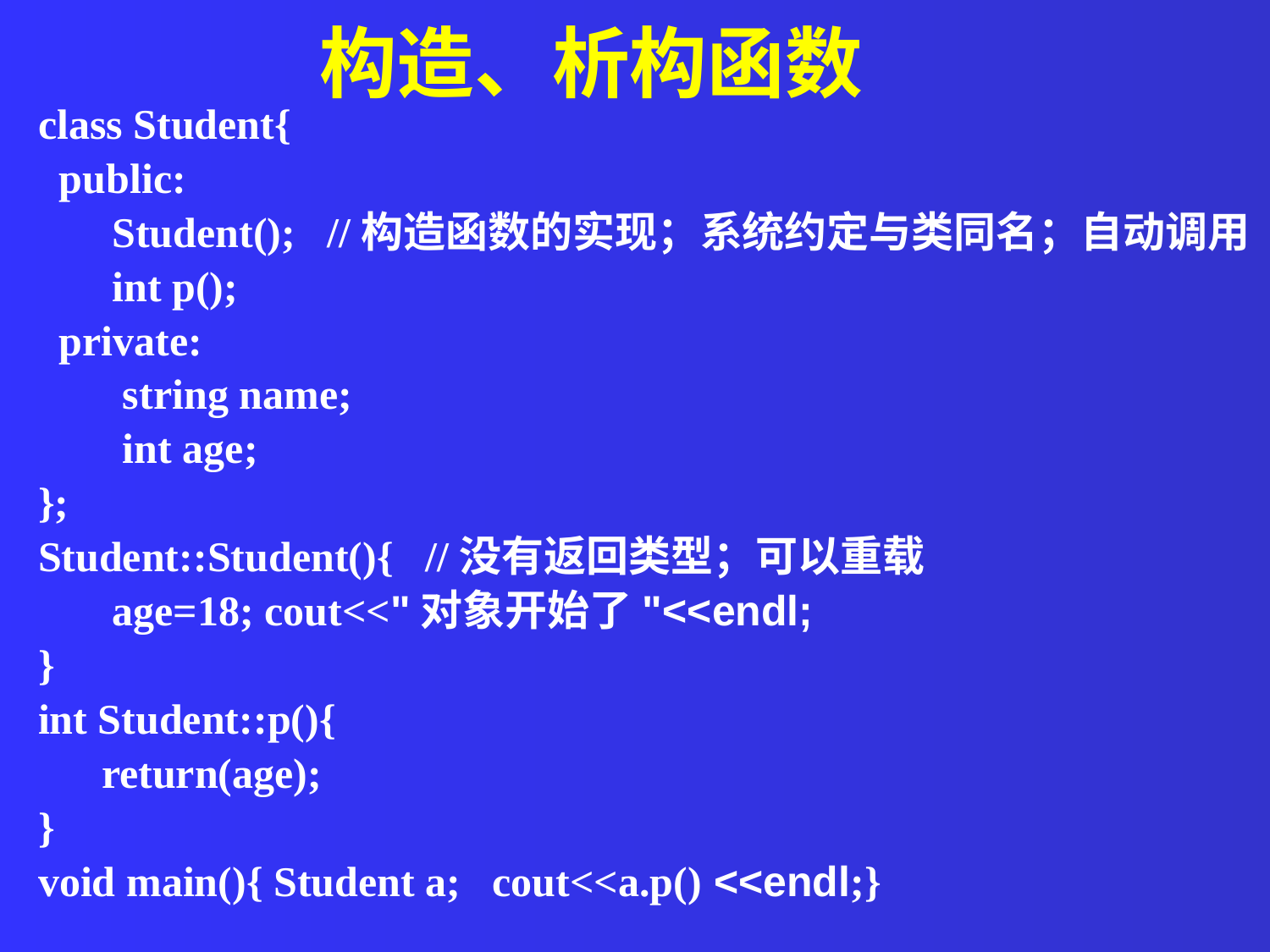

构造、析构函数
class Student{
  public:
       Student();   //构造函数的实现；系统约定与类同名；自动调用
       int p();
  private:
        string name;
        int age;
};
Student::Student(){   //没有返回类型；可以重载
       age=18; cout<<"对象开始了"<<endl;
}
int Student::p(){
      return(age);
}
void main(){ Student a;   cout<<a.p() <<endl;}